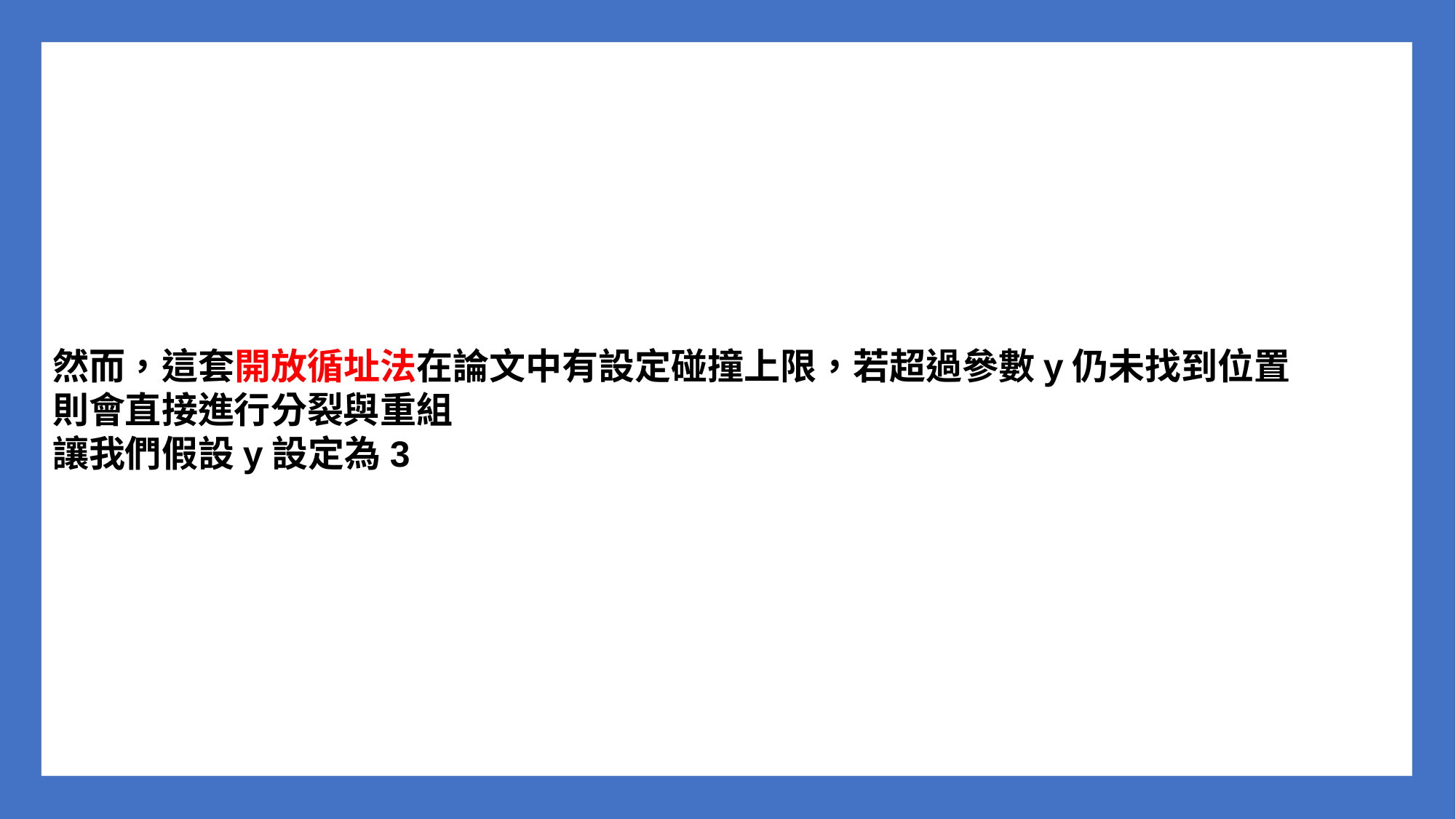

然而，這套開放循址法在論文中有設定碰撞上限，若超過參數y仍未找到位置
則會直接進行分裂與重組
讓我們假設y設定為3